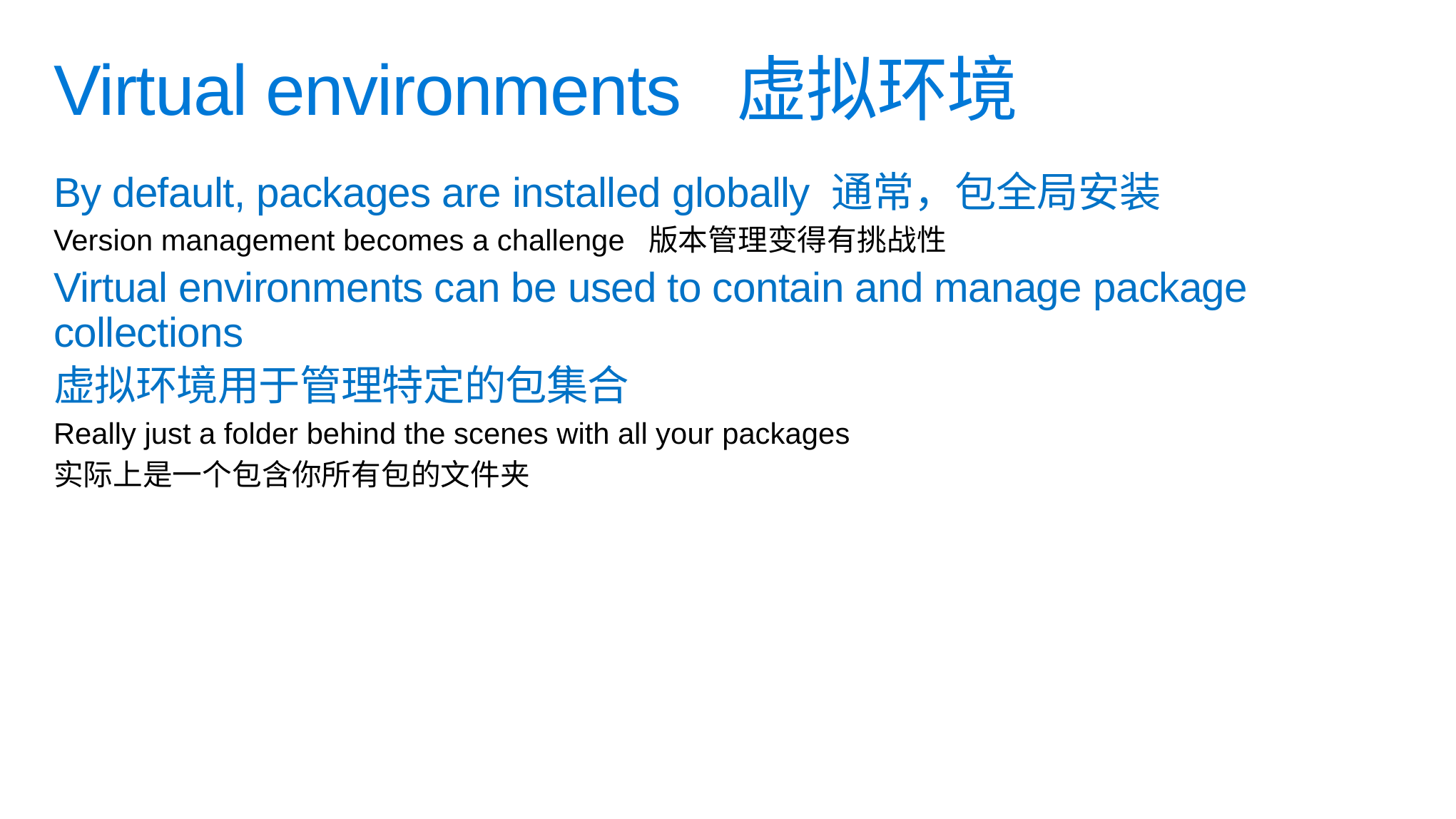

# Virtual environments  虚拟环境
By default, packages are installed globally 通常，包全局安装
Version management becomes a challenge  版本管理变得有挑战性
Virtual environments can be used to contain and manage package collections
虚拟环境用于管理特定的包集合
Really just a folder behind the scenes with all your packages
实际上是一个包含你所有包的文件夹